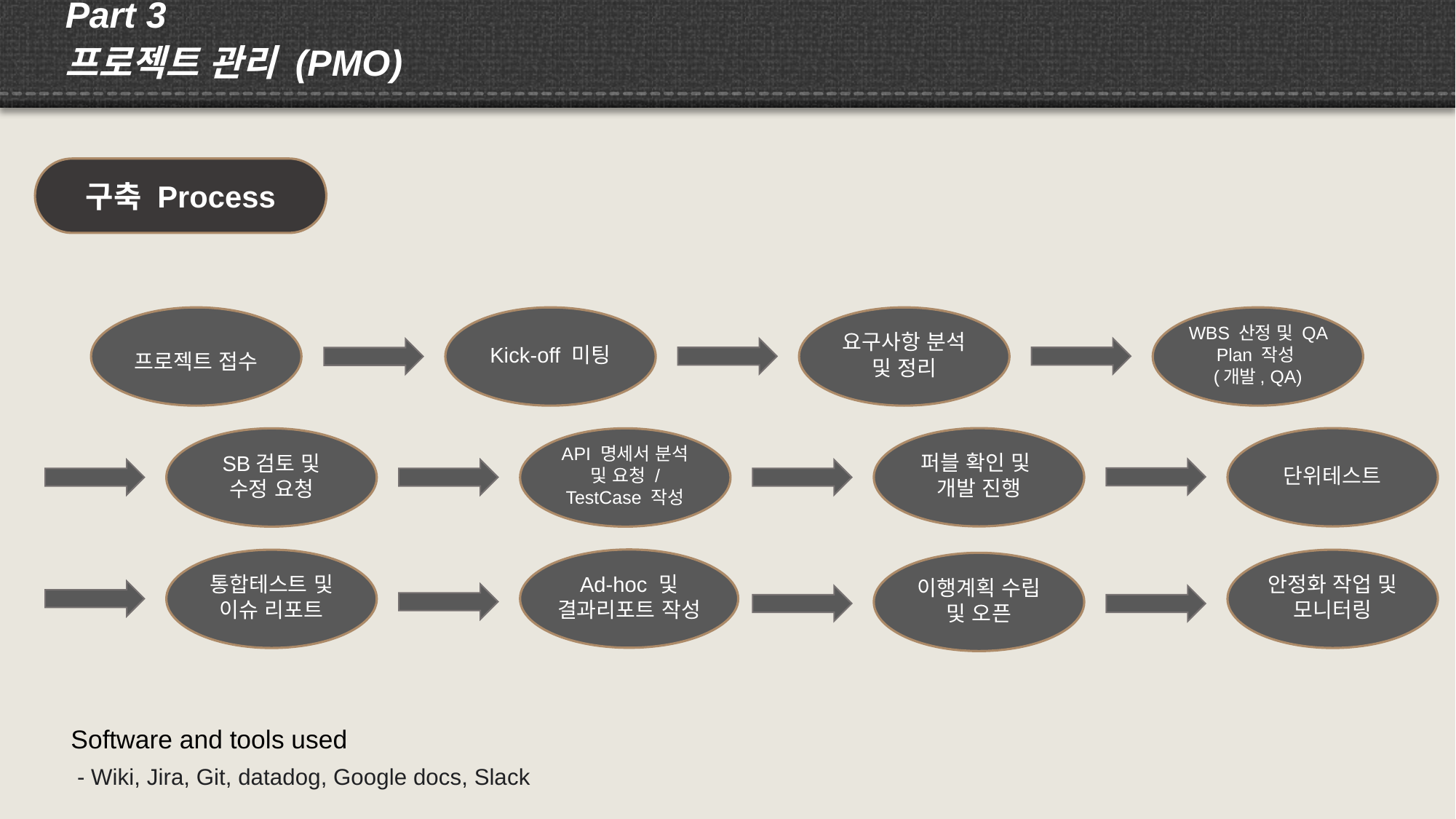

Part 3
프로젝트 관리 (PMO)

구축 Process
프로젝트 접수
Kick-off 미팅
요구사항 분석 및 정리
WBS 산정 및 QA Plan 작성
(개발, QA)

퍼블 확인 및  개발 진행
단위테스트
SB검토 및 수정 요청
API 명세서 분석 및 요청 / TestCase 작성

Ad-hoc 및
결과리포트 작성
통합테스트 및 이슈 리포트
안정화 작업 및 모니터링
이행계획 수립 및 오픈

Software and tools used
 - Wiki, Jira, Git, datadog, Google docs, Slack